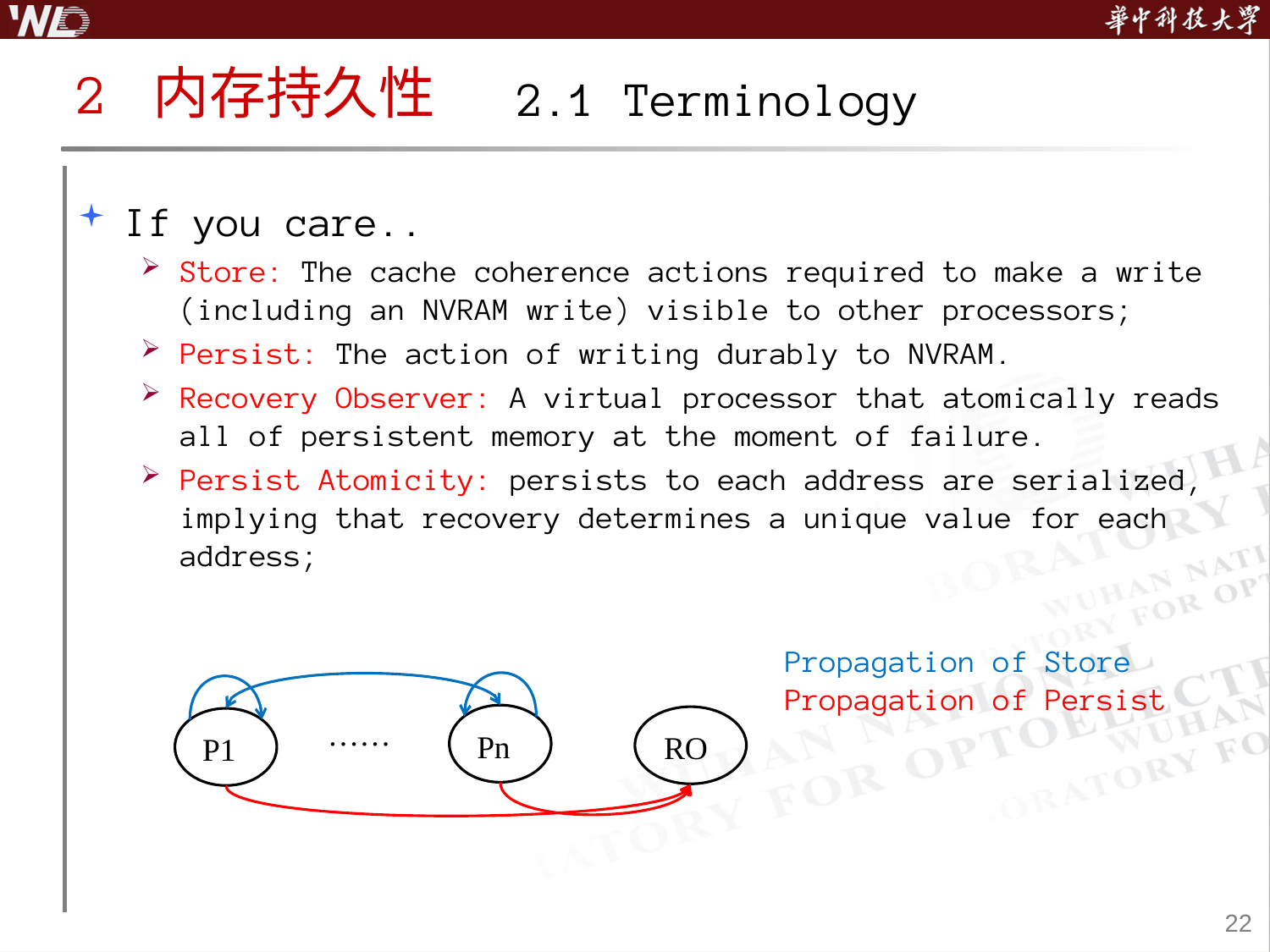

# 2 内存持久性
2.1 Terminology
If you care..
Store: The cache coherence actions required to make a write (including an NVRAM write) visible to other processors;
Persist: The action of writing durably to NVRAM.
Recovery Observer: A virtual processor that atomically reads all of persistent memory at the moment of failure.
Persist Atomicity: persists to each address are serialized, implying that recovery determines a unique value for each address;
|  |
| --- |
Propagation of Store
Propagation of Persist
Pn
RO
P1
……
22